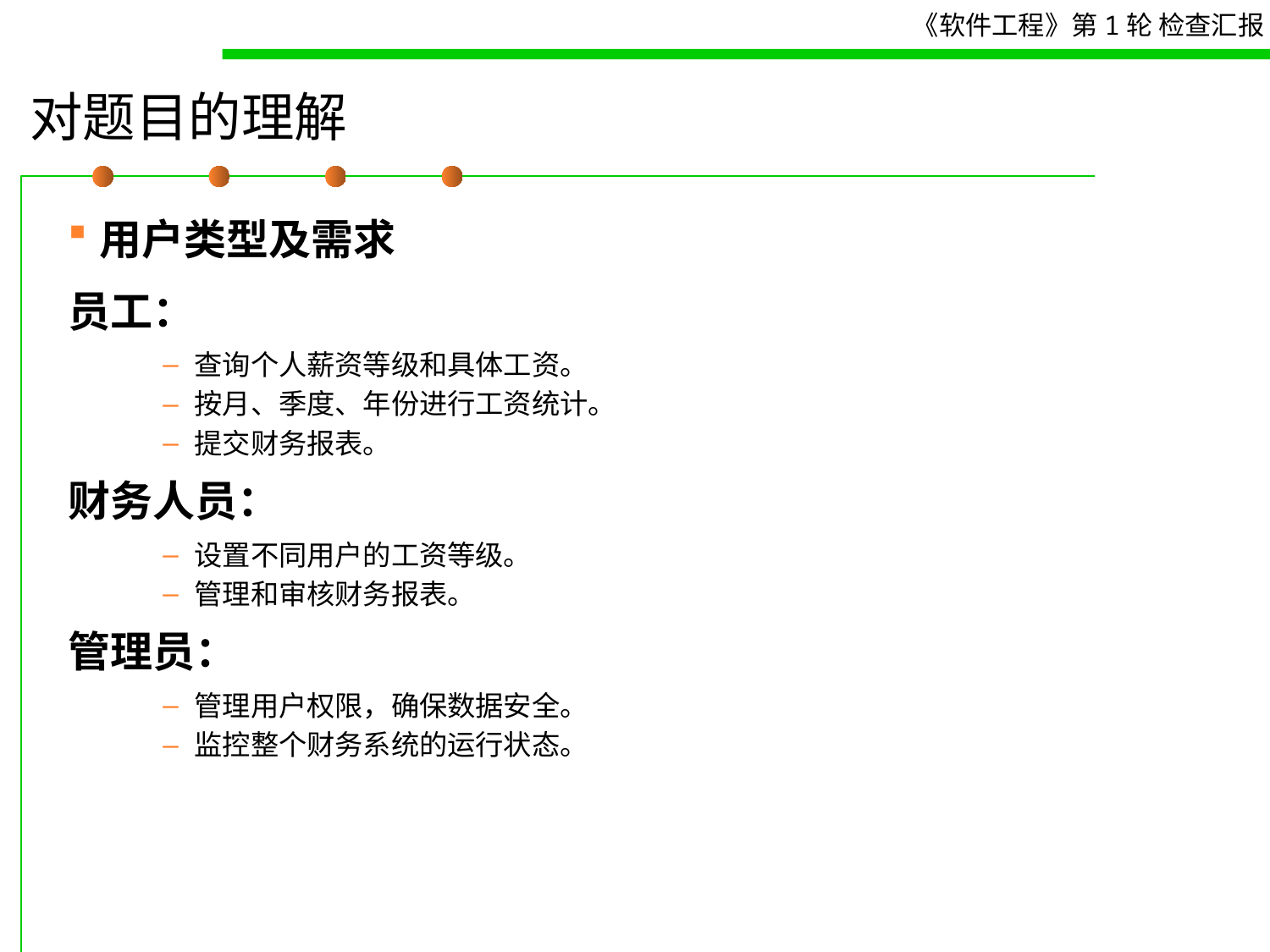

# 对题目的理解
用户类型及需求
员工：
查询个人薪资等级和具体工资。
按月、季度、年份进行工资统计。
提交财务报表。
财务人员：
设置不同用户的工资等级。
管理和审核财务报表。
管理员：
管理用户权限，确保数据安全。
监控整个财务系统的运行状态。